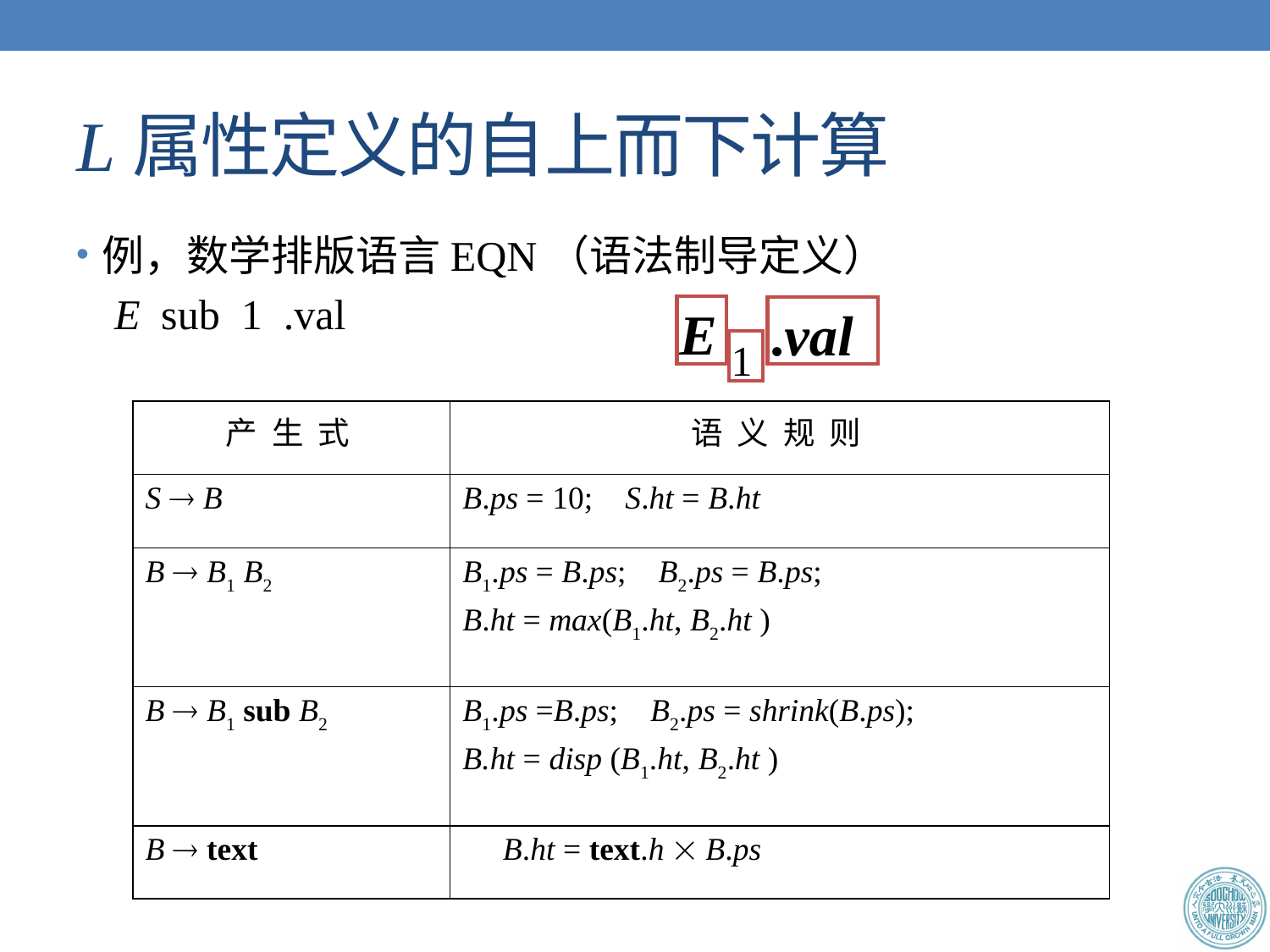

# L属性定义的自上而下计算
例，数学排版语言EQN（语法制导定义）
E  sub  1  .val

E
.val
1
| 产 生 式 | 语 义 规 则 |
| --- | --- |
| S → B | B.ps = 10; S.ht = B.ht |
| B → B1 B2 | B1.ps = B.ps; B2.ps = B.ps; B.ht = max(B1.ht, B2.ht ) |
| B → B1 sub B2 | B1.ps =B.ps; B2.ps = shrink(B.ps); B.ht = disp (B1.ht, B2.ht ) |
| B → text | B.ht = text.h × B.ps |